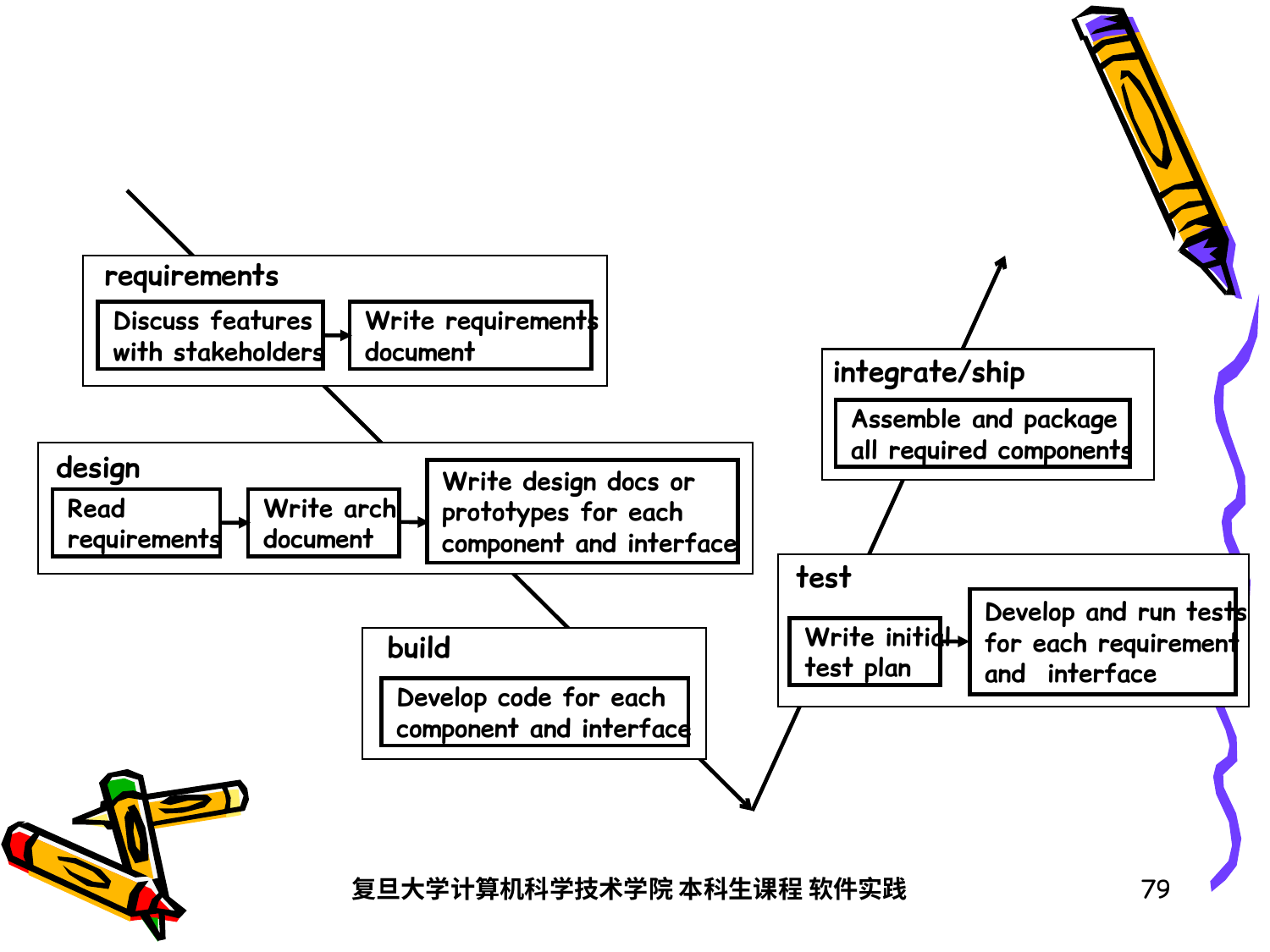

#

requirements

Discuss features
with stakeholders
Write requirements
document

integrate/ship

Assemble and package
all required components
design

Write design docs or
prototypes for each
component and interface
Read
requirements
Write arch
document

test

Develop and run tests
for each requirement
and  interface
build
Write initial
test plan

Develop code for each
component and interface
复旦大学计算机科学技术学院 本科生课程 软件实践
79